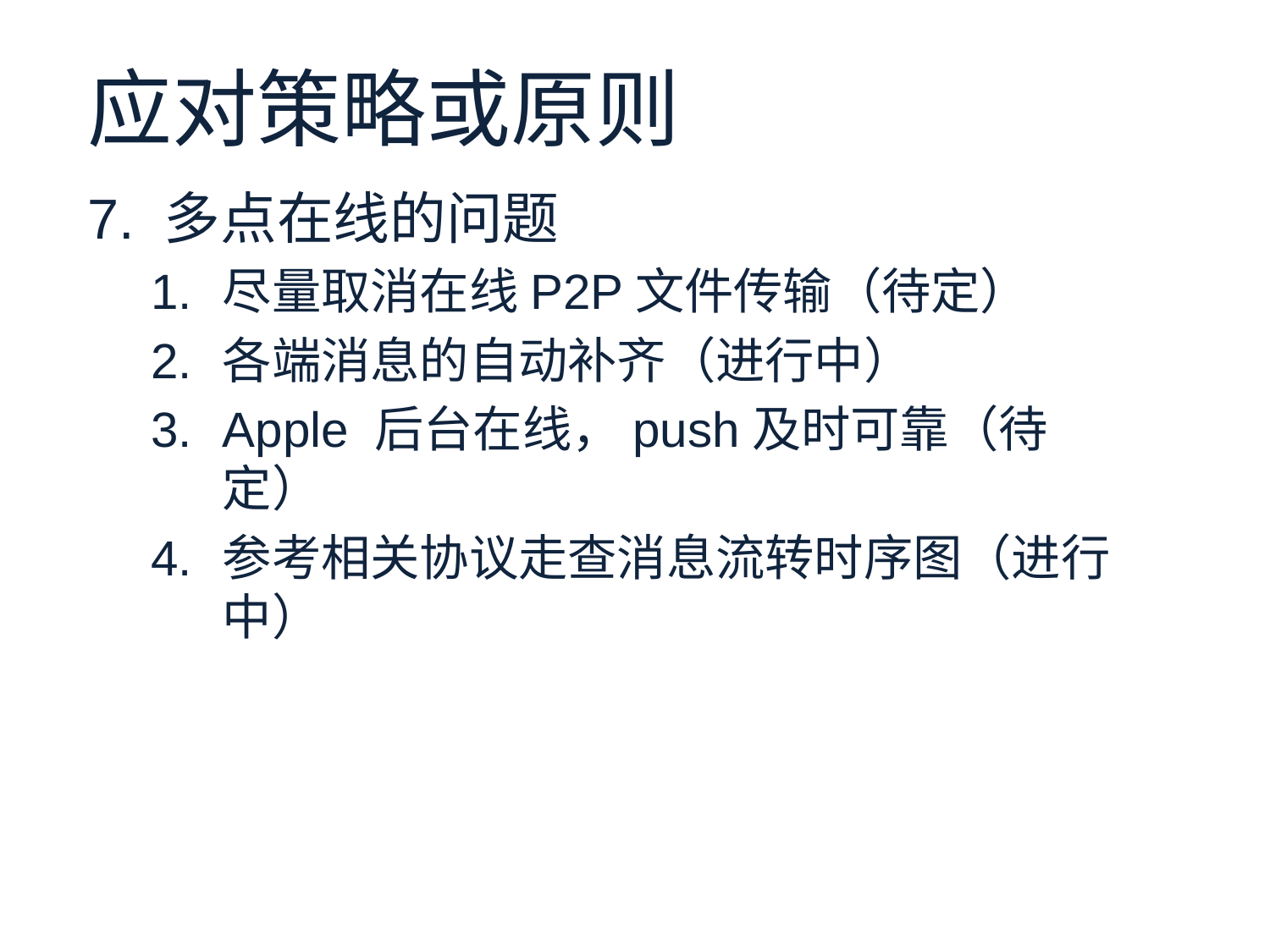

# 应对策略或原则
7. 多点在线的问题
尽量取消在线P2P文件传输（待定）
各端消息的自动补齐（进行中）
Apple 后台在线，push及时可靠（待定）
参考相关协议走查消息流转时序图（进行中）